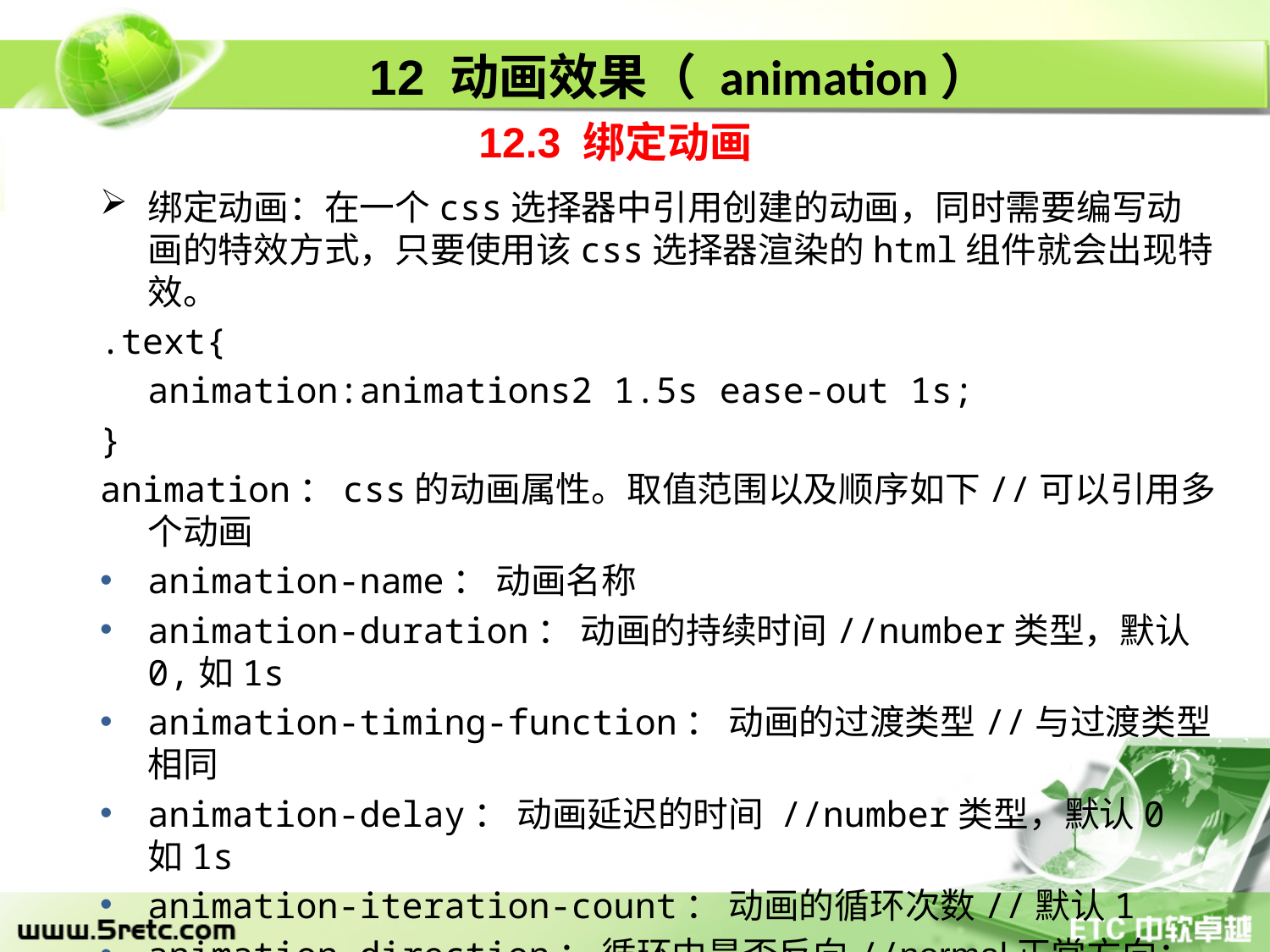

12 动画效果（ animation）

12.3 绑定动画
绑定动画：在一个css选择器中引用创建的动画，同时需要编写动画的特效方式，只要使用该css选择器渲染的html组件就会出现特效。
.text{
	animation:animations2 1.5s ease-out 1s;
}
animation：css的动画属性。取值范围以及顺序如下//可以引用多个动画
animation-name： 动画名称
animation-duration： 动画的持续时间//number类型，默认0,如1s
animation-timing-function： 动画的过渡类型//与过渡类型相同
animation-delay： 动画延迟的时间 //number类型，默认0 如1s
animation-iteration-count： 动画的循环次数//默认1
animation-direction： 循环中是否反向//normal正常方向；alternate： 正常与反向交替